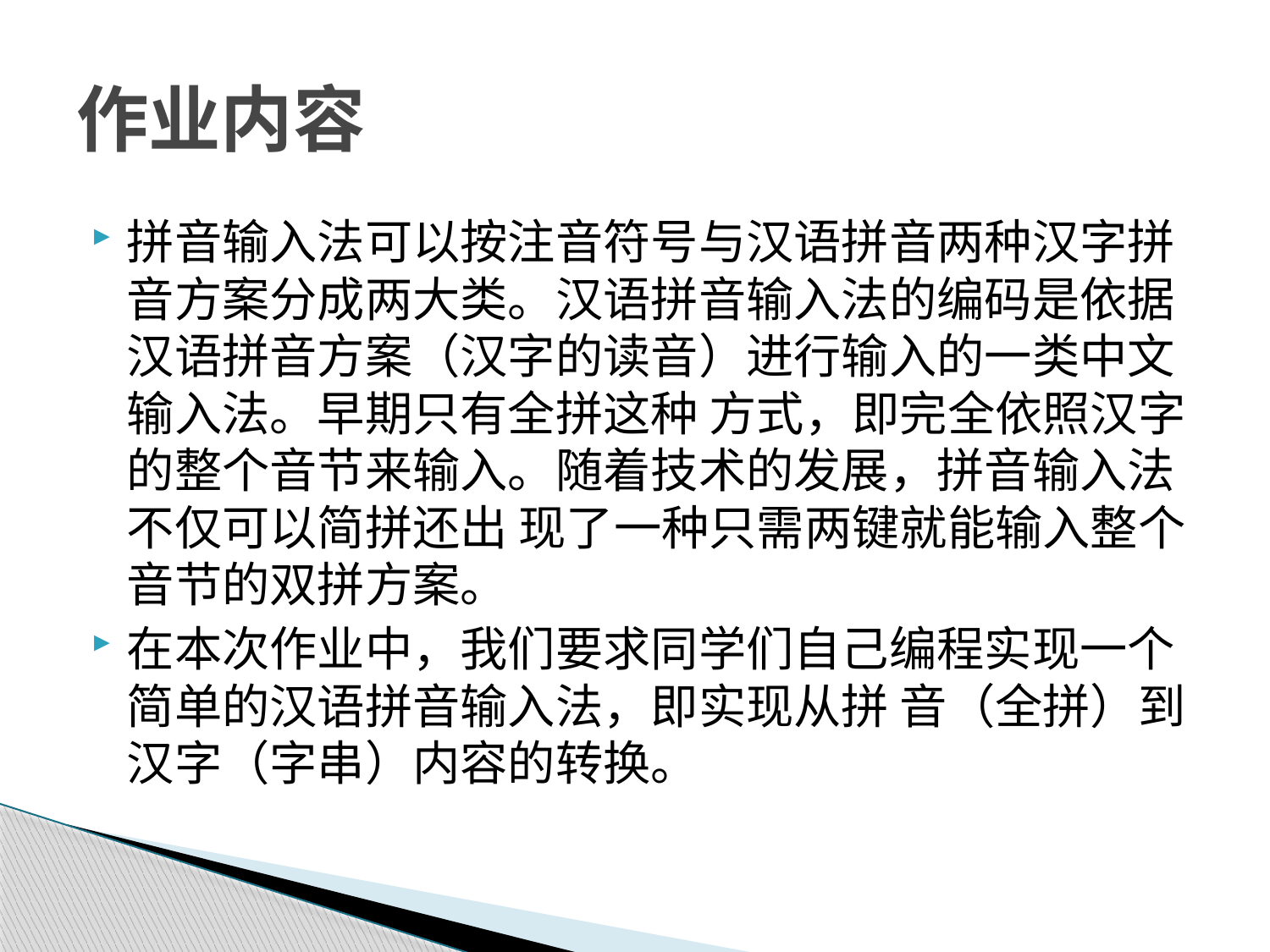

# 作业内容
拼音输入法可以按注音符号与汉语拼音两种汉字拼音方案分成两大类。汉语拼音输入法的编码是依据汉语拼音方案（汉字的读音）进行输入的一类中文输入法。早期只有全拼这种 方式，即完全依照汉字的整个音节来输入。随着技术的发展，拼音输入法不仅可以简拼还出 现了一种只需两键就能输入整个音节的双拼方案。
在本次作业中，我们要求同学们自己编程实现一个简单的汉语拼音输入法，即实现从拼 音（全拼）到汉字（字串）内容的转换。